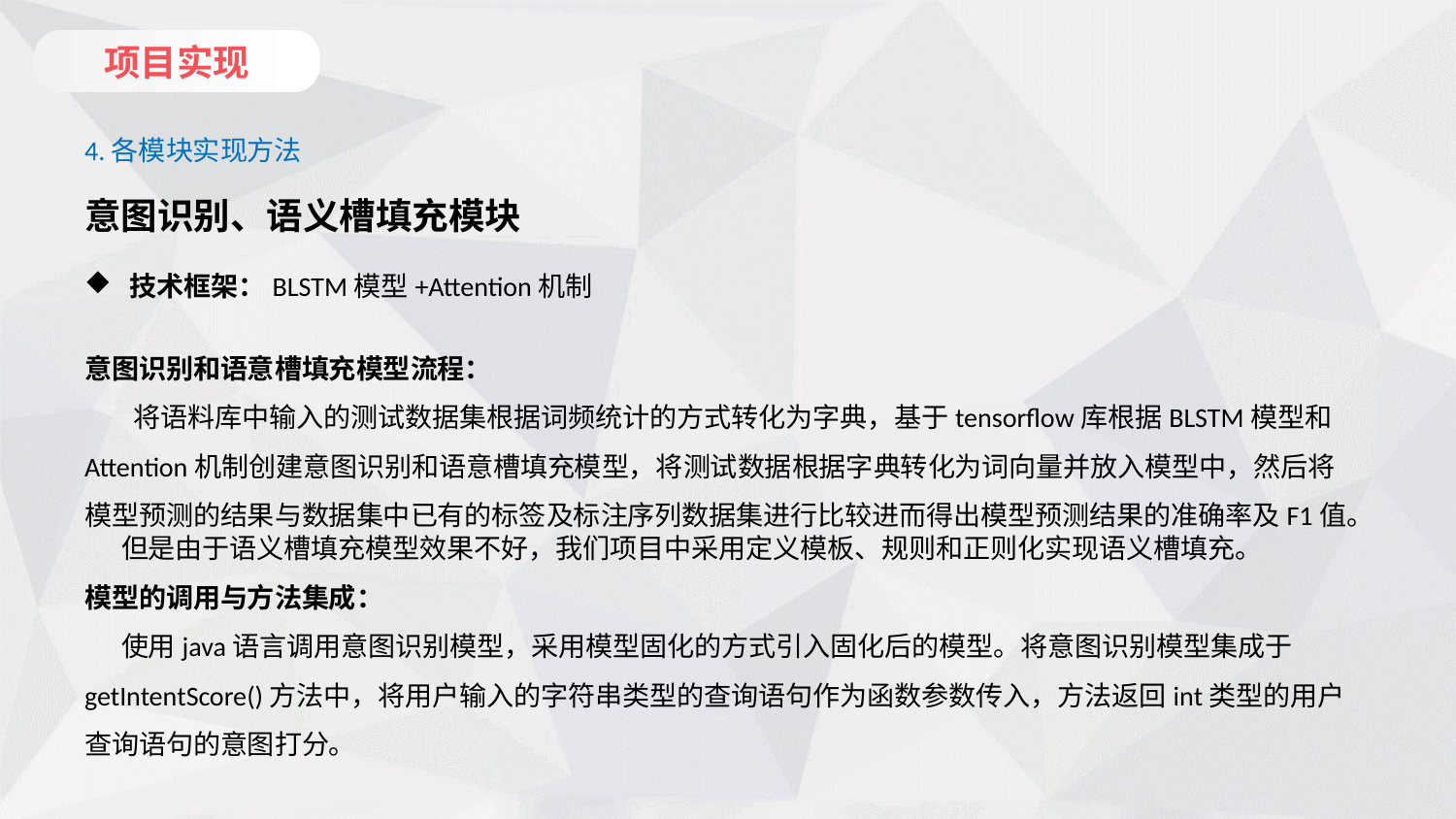

项目实现
4.各模块实现方法
意图识别、语义槽填充模块

技术框架：BLSTM模型+Attention机制

意图识别和语意槽填充模型流程：
       将语料库中输入的测试数据集根据词频统计的方式转化为字典，基于tensorflow库根据BLSTM模型和Attention机制创建意图识别和语意槽填充模型，将测试数据根据字典转化为词向量并放入模型中，然后将模型预测的结果与数据集中已有的标签及标注序列数据集进行比较进而得出模型预测结果的准确率及F1值。
     但是由于语义槽填充模型效果不好，我们项目中采用定义模板、规则和正则化实现语义槽填充。
模型的调用与方法集成：
     使用java语言调用意图识别模型，采用模型固化的方式引入固化后的模型。将意图识别模型集成于getIntentScore()方法中，将用户输入的字符串类型的查询语句作为函数参数传入，方法返回int类型的用户查询语句的意图打分。